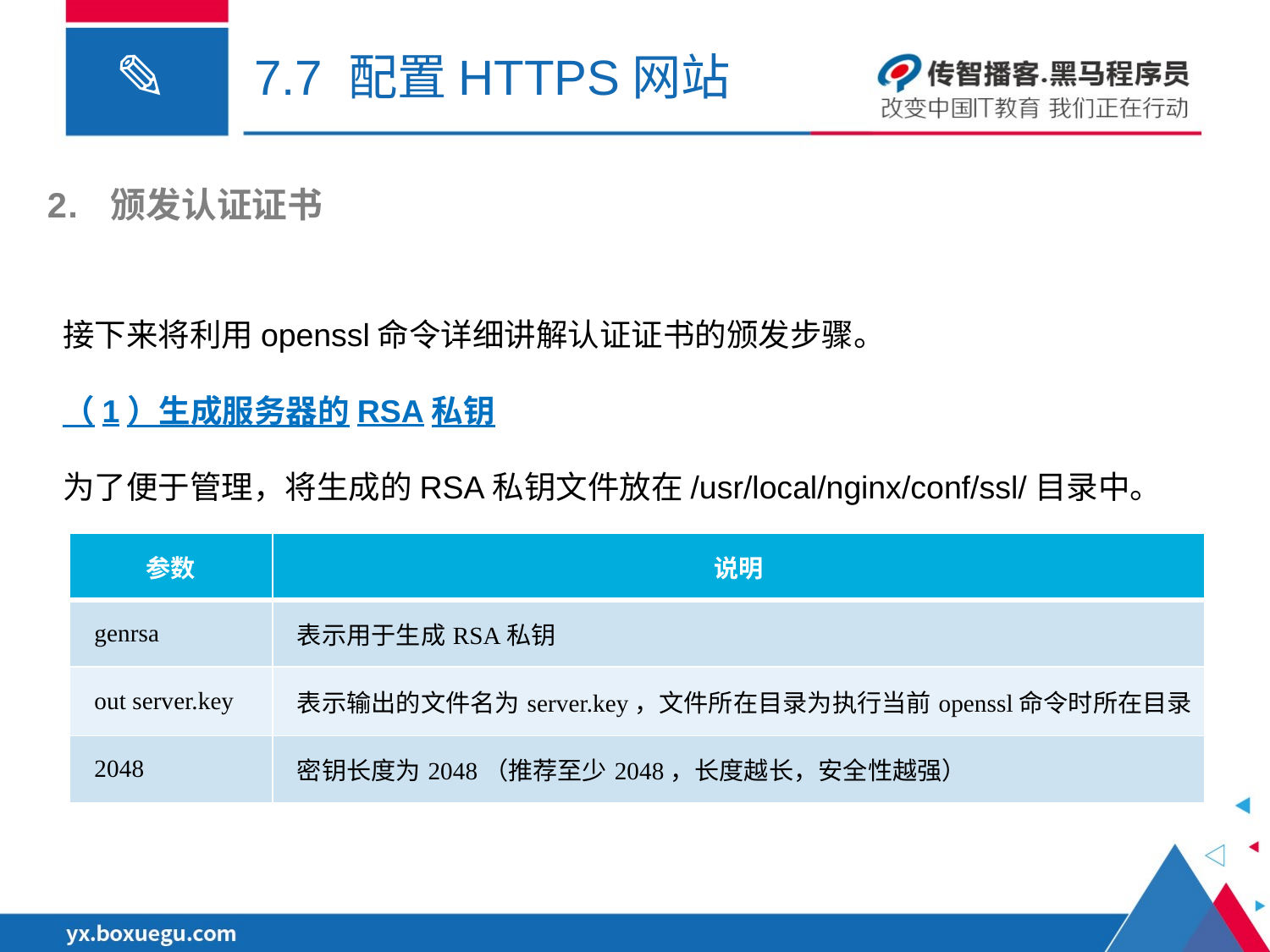

# 7.7 配置HTTPS网站
颁发认证证书
接下来将利用openssl命令详细讲解认证证书的颁发步骤。
（1）生成服务器的RSA私钥
为了便于管理，将生成的RSA私钥文件放在/usr/local/nginx/conf/ssl/目录中。
| 参数 | 说明 |
| --- | --- |
| genrsa | 表示用于生成RSA私钥 |
| out server.key | 表示输出的文件名为server.key，文件所在目录为执行当前openssl命令时所在目录 |
| 2048 | 密钥长度为2048（推荐至少2048，长度越长，安全性越强） |